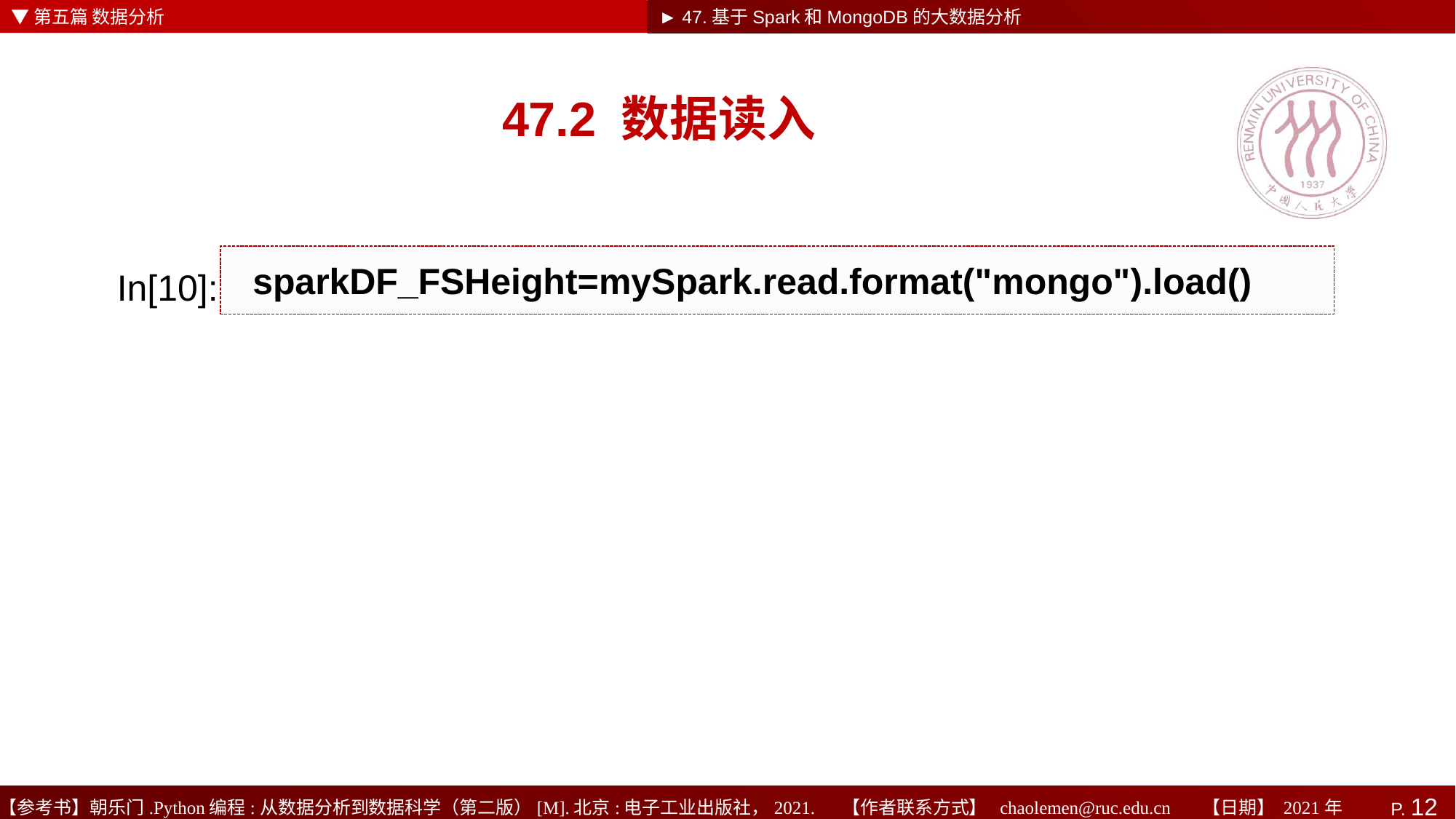

▼第五篇 数据分析
►
► 47.基于Spark和MongoDB的大数据分析
# 47.2 数据读入
sparkDF_FSHeight=mySpark.read.format("mongo").load()
In[10]: